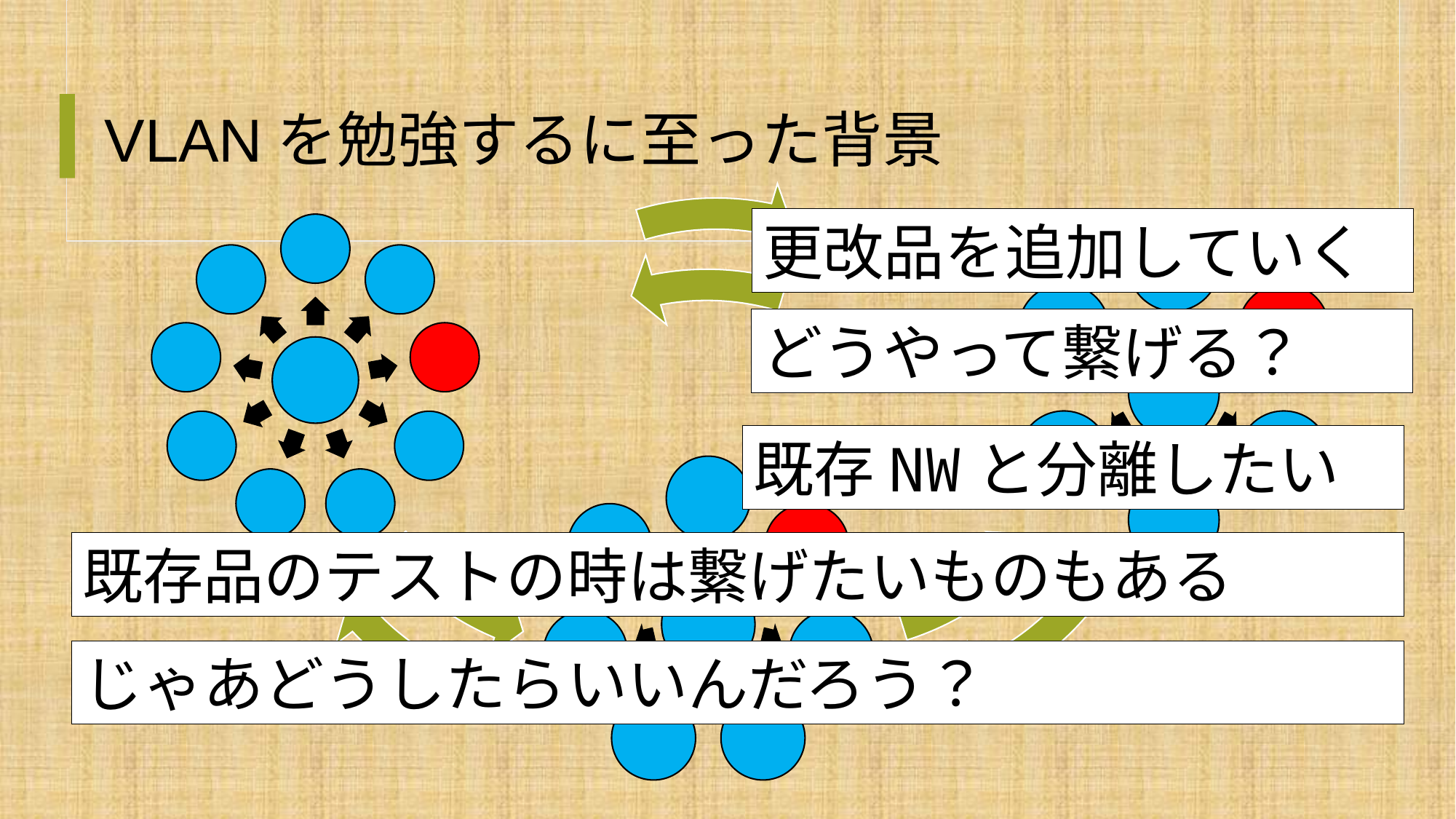

# VLANを勉強するに至った背景

更改品を追加していく

どうやって繋げる？

既存NWと分離したい

既存品のテストの時は繋げたいものもある

じゃあどうしたらいいんだろう？